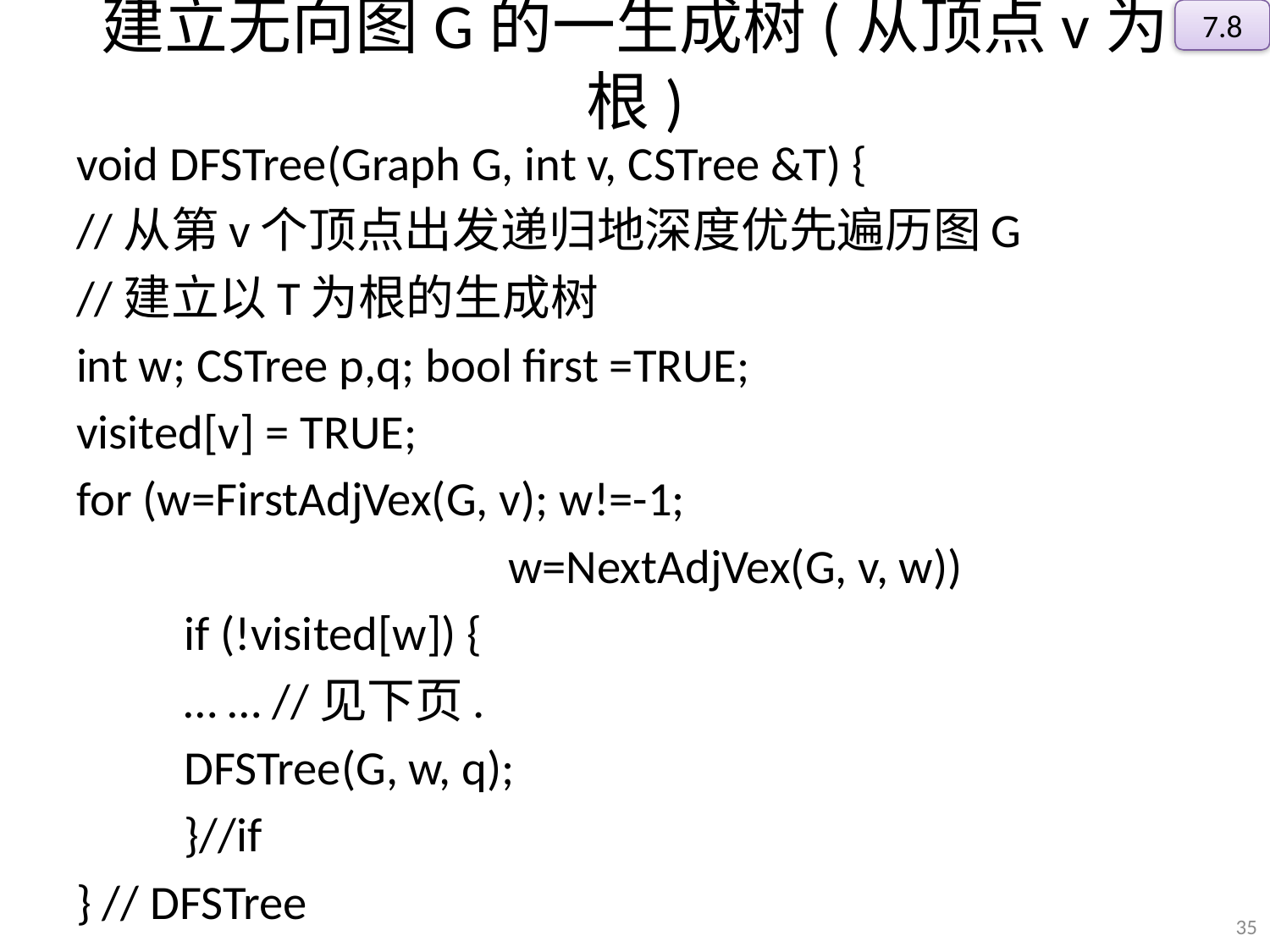

7.8
# 建立无向图G的一生成树(从顶点v为根)
void DFSTree(Graph G, int v, CSTree &T) {
//从第v个顶点出发递归地深度优先遍历图G
//建立以T为根的生成树
int w; CSTree p,q; bool first =TRUE;
visited[v] = TRUE;
for (w=FirstAdjVex(G, v); w!=-1;
				w=NextAdjVex(G, v, w))
 	if (!visited[w]) {
	… … //见下页.
	DFSTree(G, w, q);
 	}//if
} // DFSTree

35